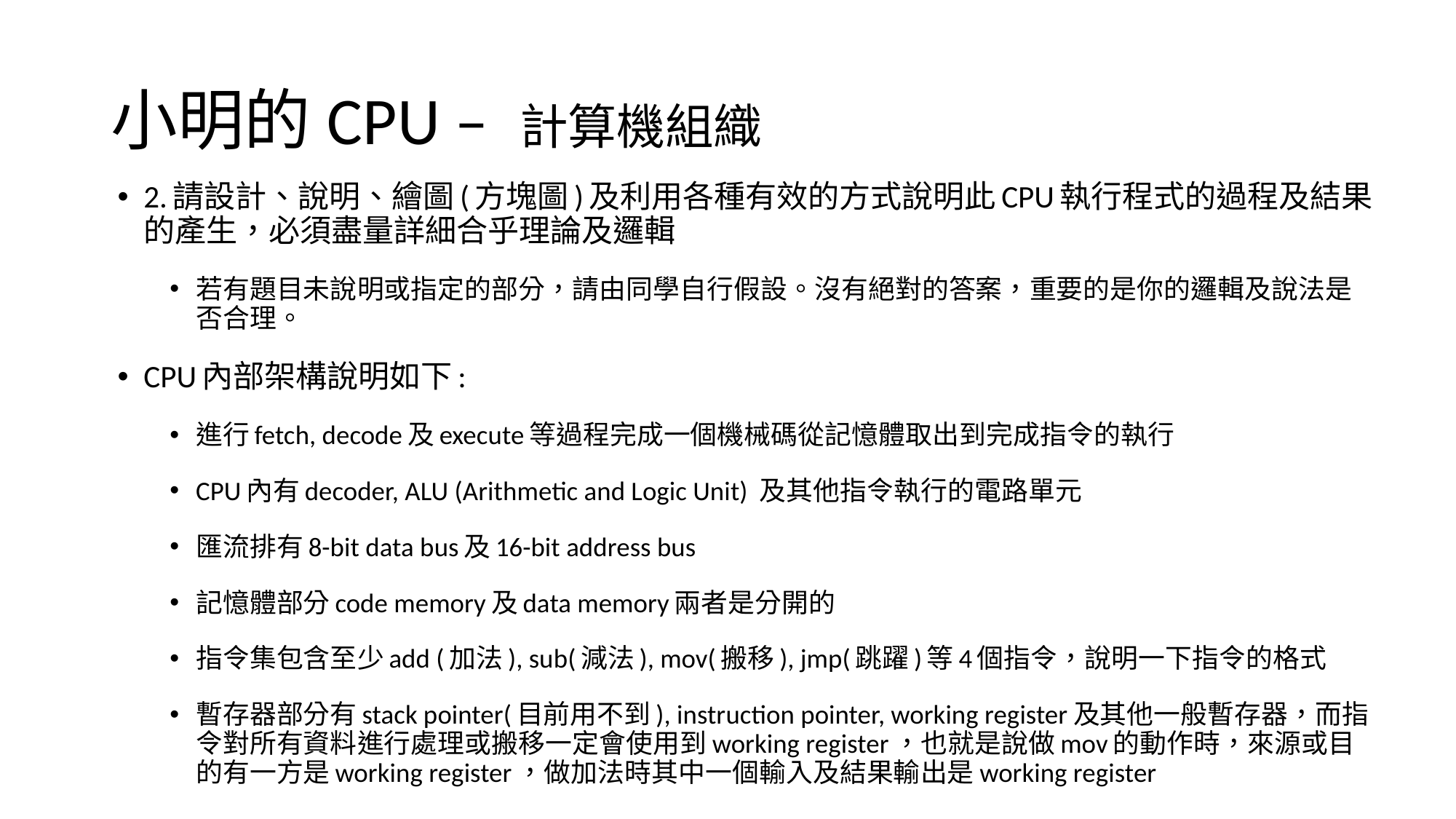

# 小明的CPU – 計算機組織
2.請設計、說明、繪圖(方塊圖)及利用各種有效的方式說明此CPU執行程式的過程及結果的產生，必須盡量詳細合乎理論及邏輯
若有題目未說明或指定的部分，請由同學自行假設。沒有絕對的答案，重要的是你的邏輯及說法是否合理。
CPU內部架構說明如下:
進行fetch, decode及execute等過程完成一個機械碼從記憶體取出到完成指令的執行
CPU內有decoder, ALU (Arithmetic and Logic Unit) 及其他指令執行的電路單元
匯流排有8-bit data bus及16-bit address bus
記憶體部分code memory及data memory兩者是分開的
指令集包含至少add (加法), sub(減法), mov(搬移), jmp(跳躍)等4個指令，說明一下指令的格式
暫存器部分有stack pointer(目前用不到), instruction pointer, working register及其他一般暫存器，而指令對所有資料進行處理或搬移一定會使用到working register，也就是說做mov的動作時，來源或目的有一方是working register，做加法時其中一個輸入及結果輸出是working register